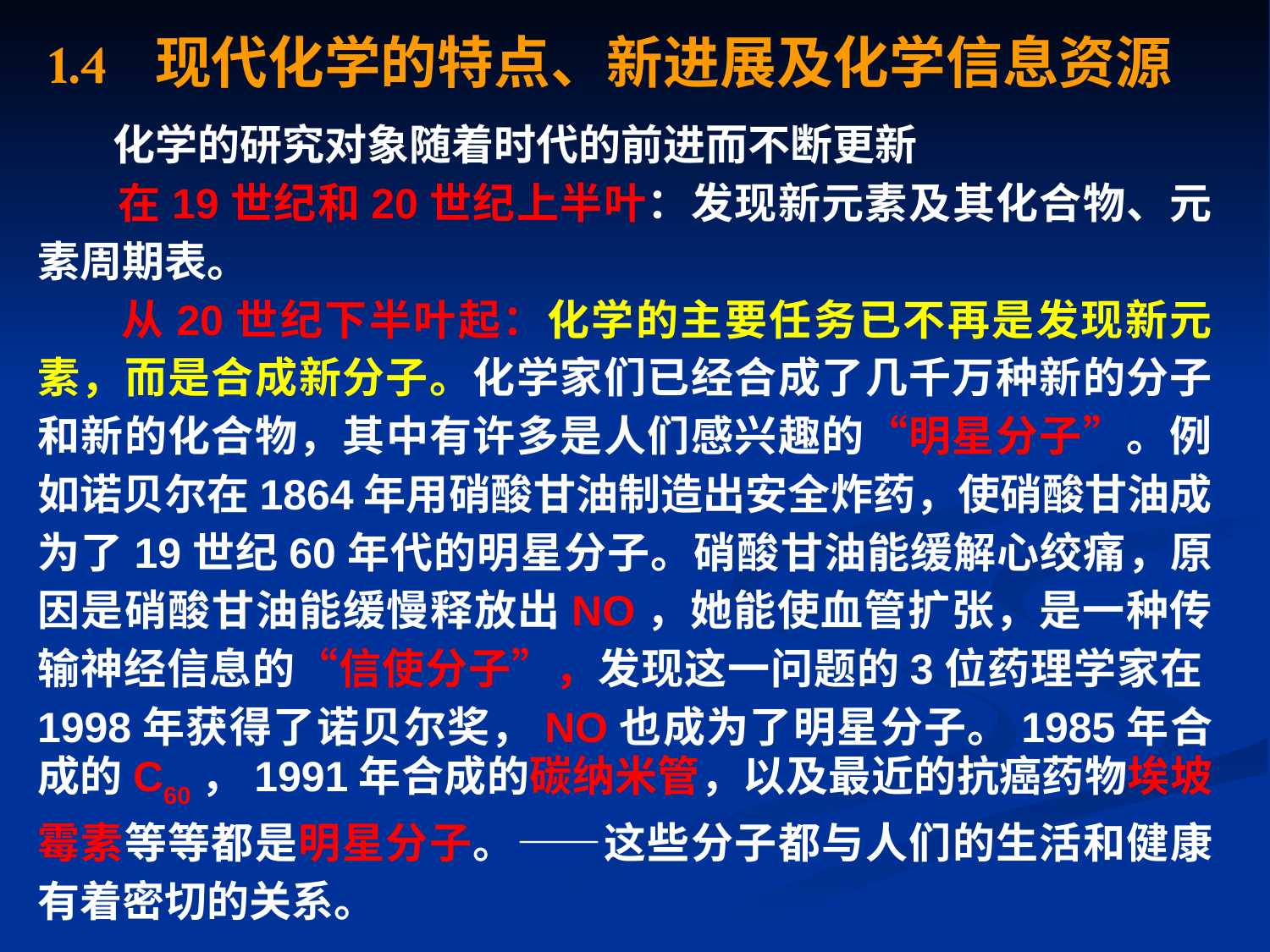

1.4   现代化学的特点、新进展及化学信息资源
   化学的研究对象随着时代的前进而不断更新
   在19世纪和20世纪上半叶：发现新元素及其化合物、元素周期表。
   从20世纪下半叶起：化学的主要任务已不再是发现新元素，而是合成新分子。化学家们已经合成了几千万种新的分子和新的化合物，其中有许多是人们感兴趣的“明星分子”。例如诺贝尔在1864年用硝酸甘油制造出安全炸药，使硝酸甘油成为了19世纪60年代的明星分子。硝酸甘油能缓解心绞痛，原因是硝酸甘油能缓慢释放出NO，她能使血管扩张，是一种传输神经信息的“信使分子”，发现这一问题的3位药理学家在1998年获得了诺贝尔奖，NO也成为了明星分子。1985年合成的C60，1991年合成的碳纳米管，以及最近的抗癌药物埃坡霉素等等都是明星分子。——这些分子都与人们的生活和健康有着密切的关系。